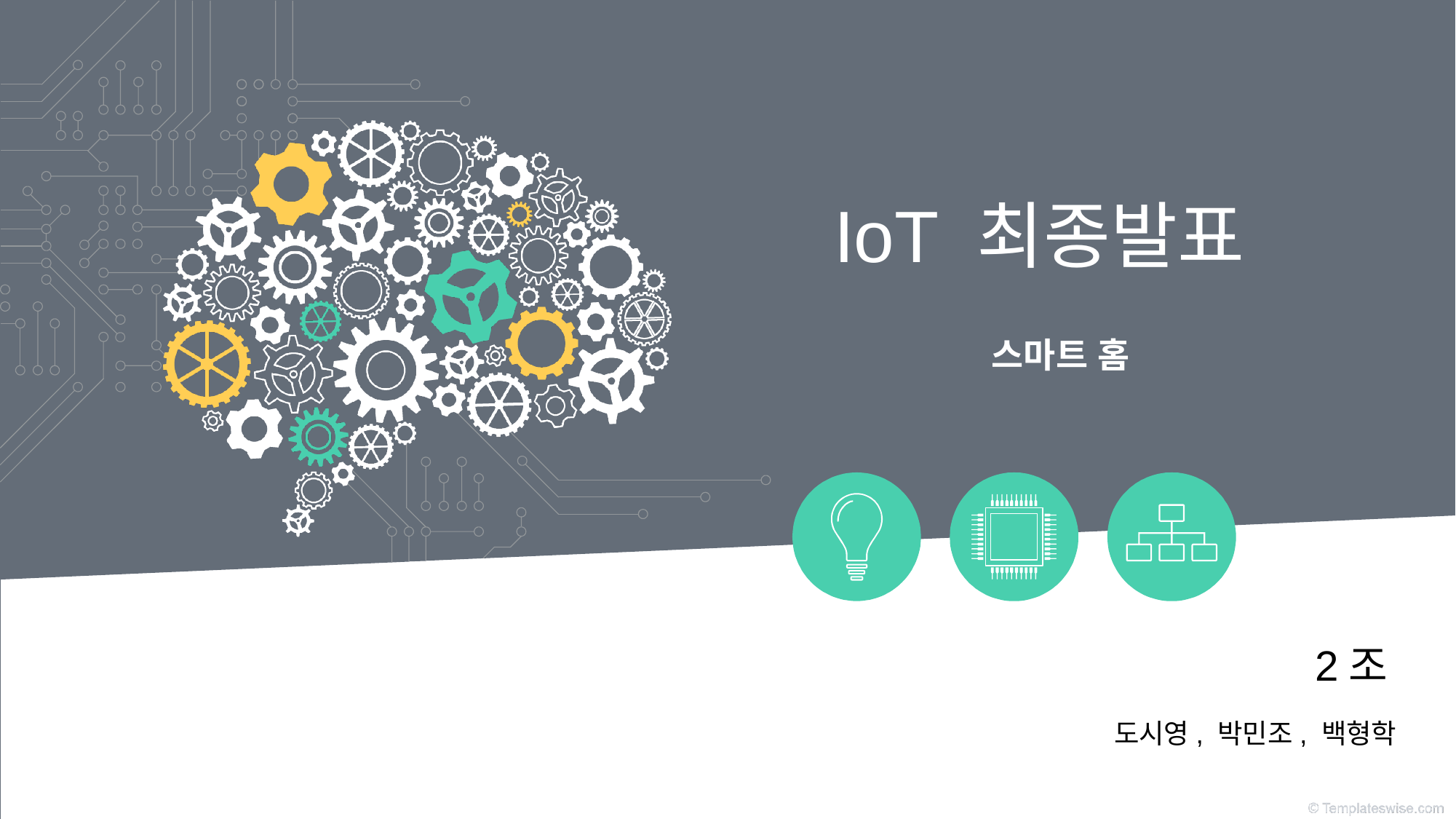

# IoT 최종발표
스마트 홈
2조

도시영, 박민조, 백형학